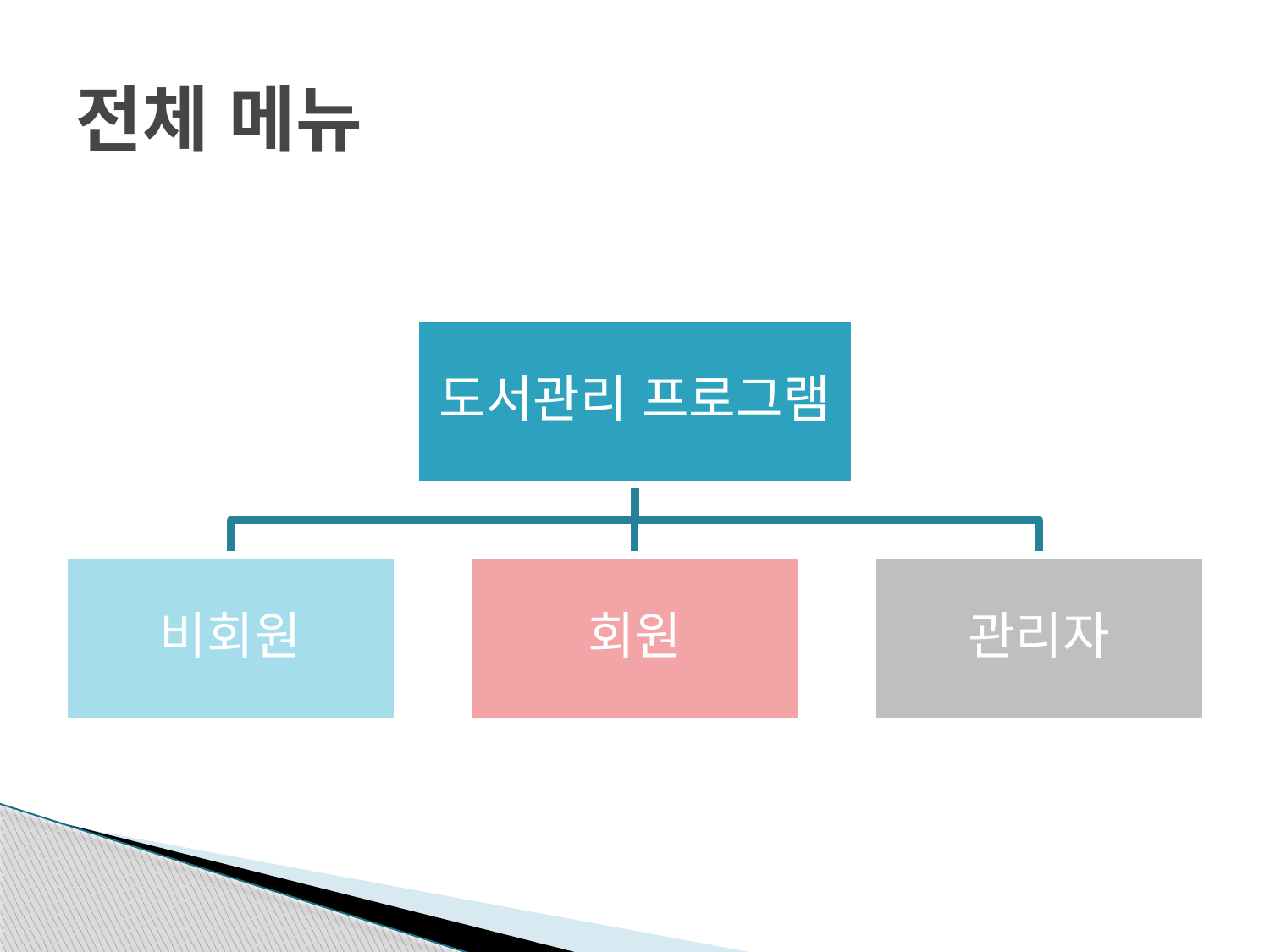

# 전체 메뉴
도서관리 프로그램
비회원
회원
관리자